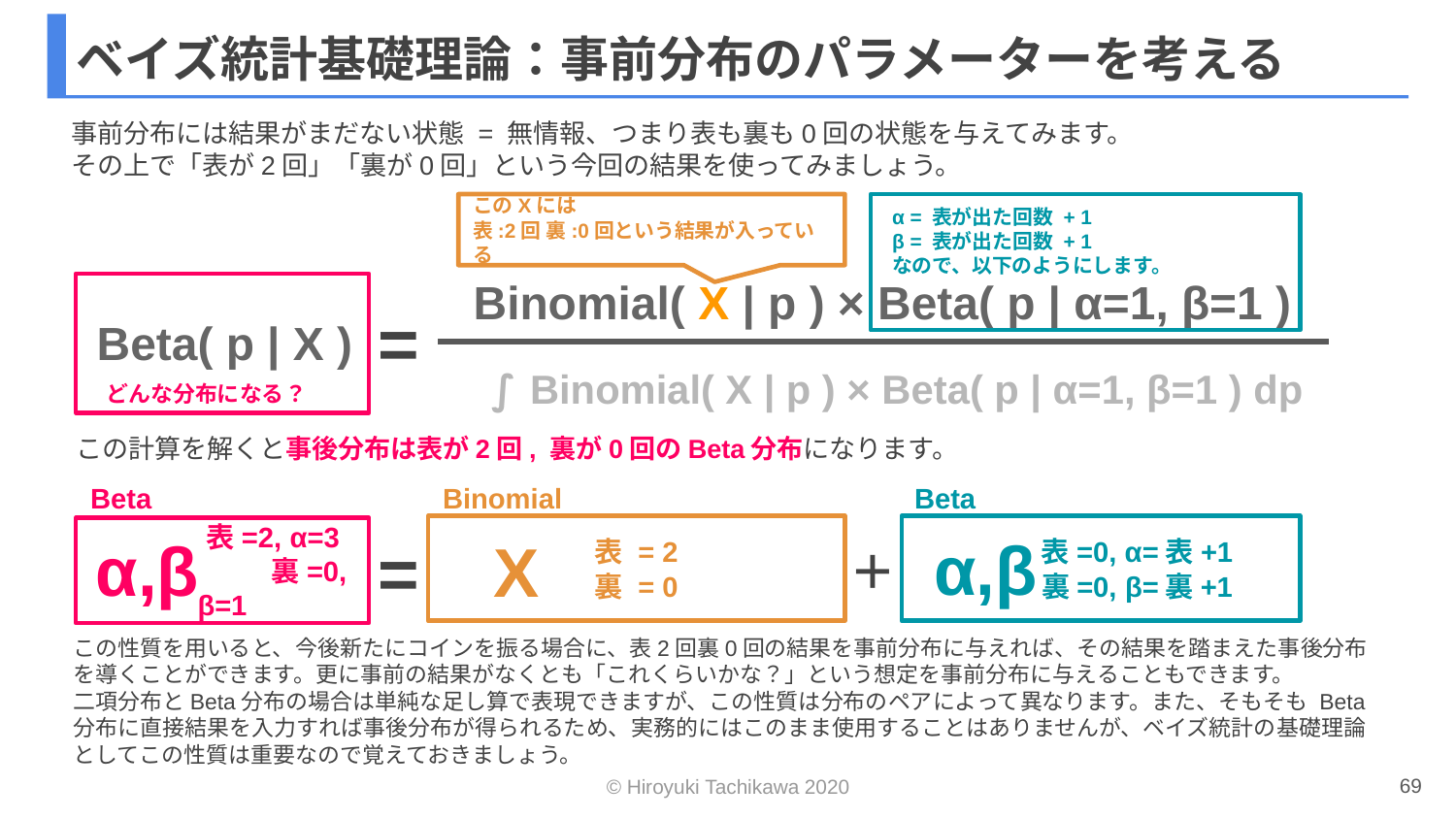

# ベイズ統計基礎理論：事前分布のパラメーターを考える
事前分布には結果がまだない状態 = 無情報、つまり表も裏も0回の状態を与えてみます。
その上で「表が2回」「裏が0回」という今回の結果を使ってみましょう。
α = 表が出た回数 + 1
β = 表が出た回数 + 1
なので、以下のようにします。
このXには
表:2回 裏:0回という結果が入っている

Binomial( X | p ) × Beta( p | α=1, β=1 )

Beta( p | X )
=
∫ Binomial( X | p ) × Beta( p | α=1, β=1 ) dp
どんな分布になる？
この計算を解くと事後分布は表が2回, 裏が0回のBeta分布になります。
Beta
Binomial
Beta
表 = 2
裏 = 0
表=0, α=表+1
裏=0, β=裏+1
　表=2, α=3
　	　裏=0, β=1
α,β
α,β
X
=
＋
この性質を用いると、今後新たにコインを振る場合に、表2回裏0回の結果を事前分布に与えれば、その結果を踏まえた事後分布を導くことができます。更に事前の結果がなくとも「これくらいかな？」という想定を事前分布に与えることもできます。
二項分布とBeta分布の場合は単純な足し算で表現できますが、この性質は分布のペアによって異なります。また、そもそも Beta分布に直接結果を入力すれば事後分布が得られるため、実務的にはこのまま使用することはありませんが、ベイズ統計の基礎理論としてこの性質は重要なので覚えておきましょう。

69